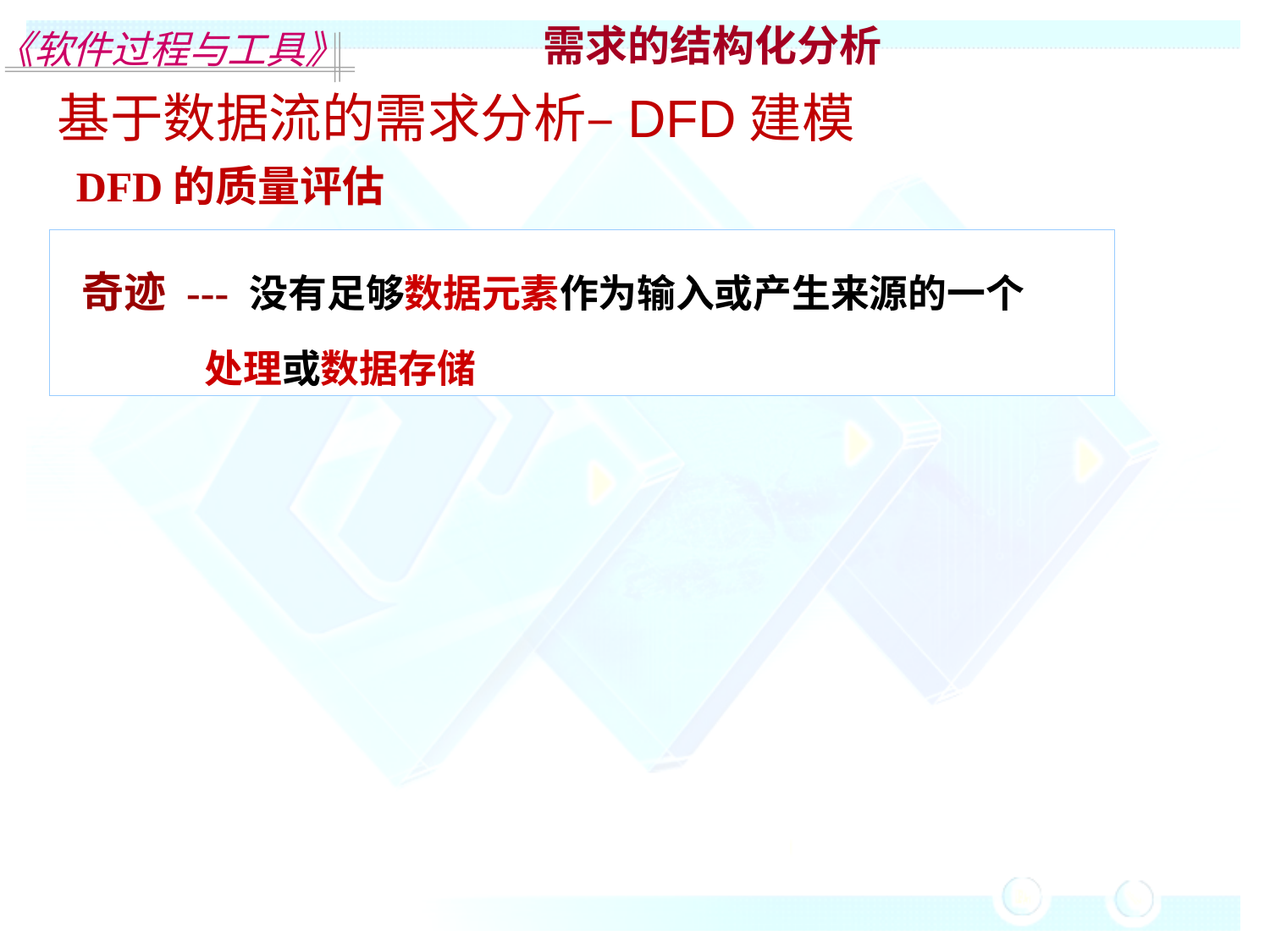

需求的结构化分析
基于数据流的需求分析–DFD建模
DFD的质量评估
 奇迹 --- 没有足够数据元素作为输入或产生来源的一个
                处理或数据存储